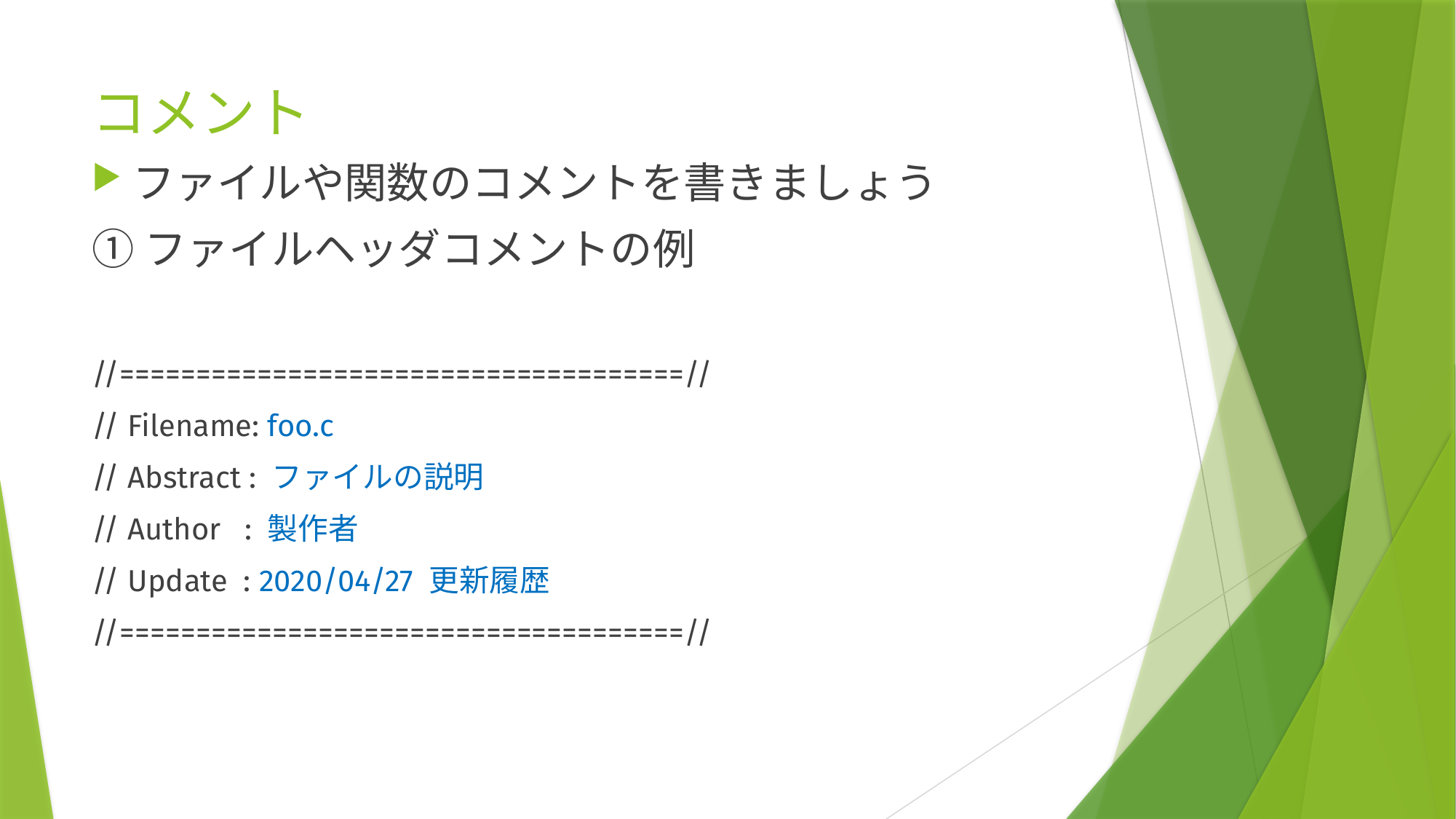

# コメント
ファイルや関数のコメントを書きましょう
①ファイルヘッダコメントの例

//=====================================//
// Filename: foo.c
// Abstract : ファイルの説明
// Author   : 製作者
// Update  : 2020/04/27 更新履歴
//=====================================//